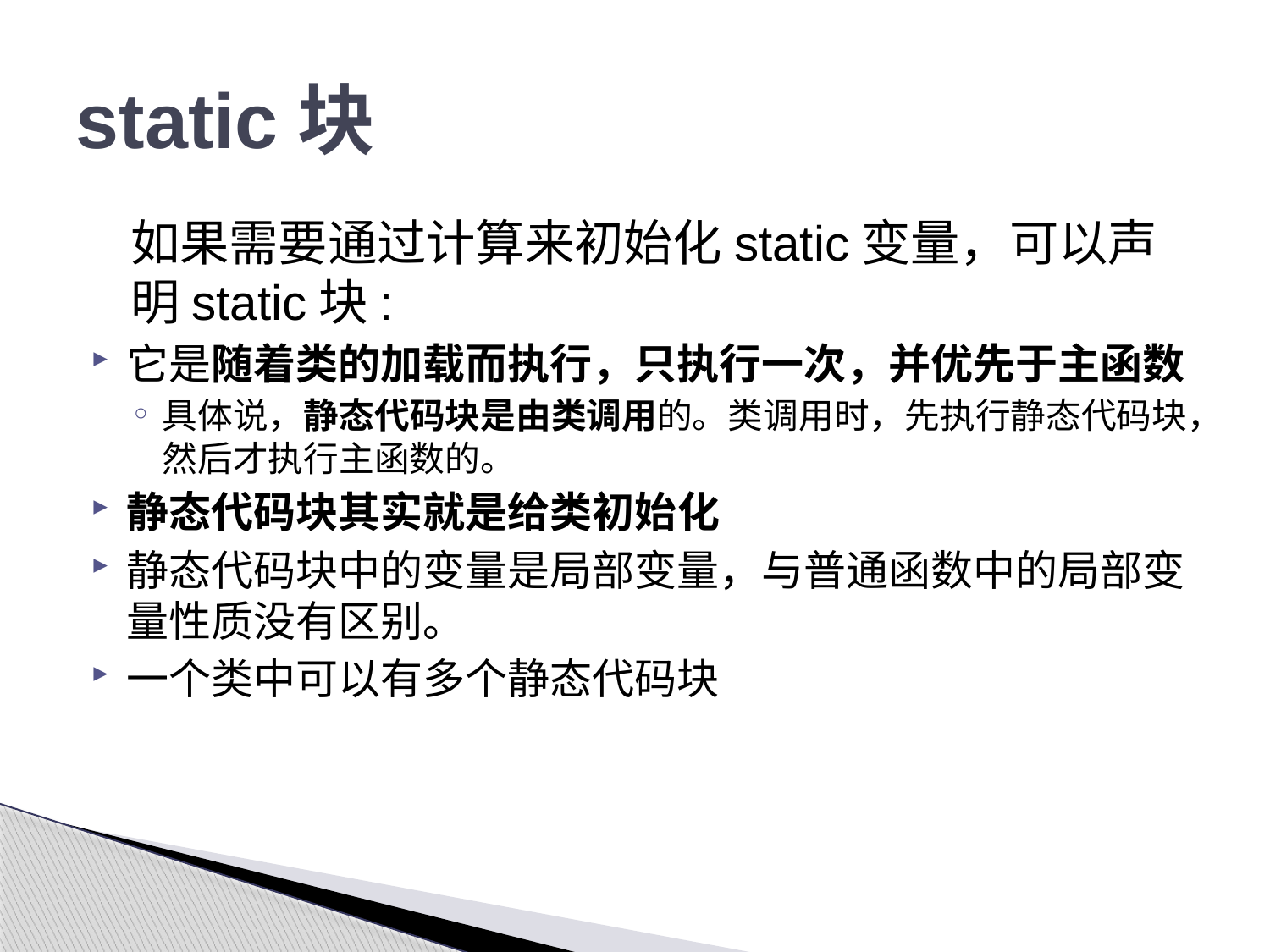

# static块
如果需要通过计算来初始化static变量，可以声明static块:
它是随着类的加载而执行，只执行一次，并优先于主函数
具体说，静态代码块是由类调用的。类调用时，先执行静态代码块，然后才执行主函数的。
静态代码块其实就是给类初始化
静态代码块中的变量是局部变量，与普通函数中的局部变量性质没有区别。
一个类中可以有多个静态代码块